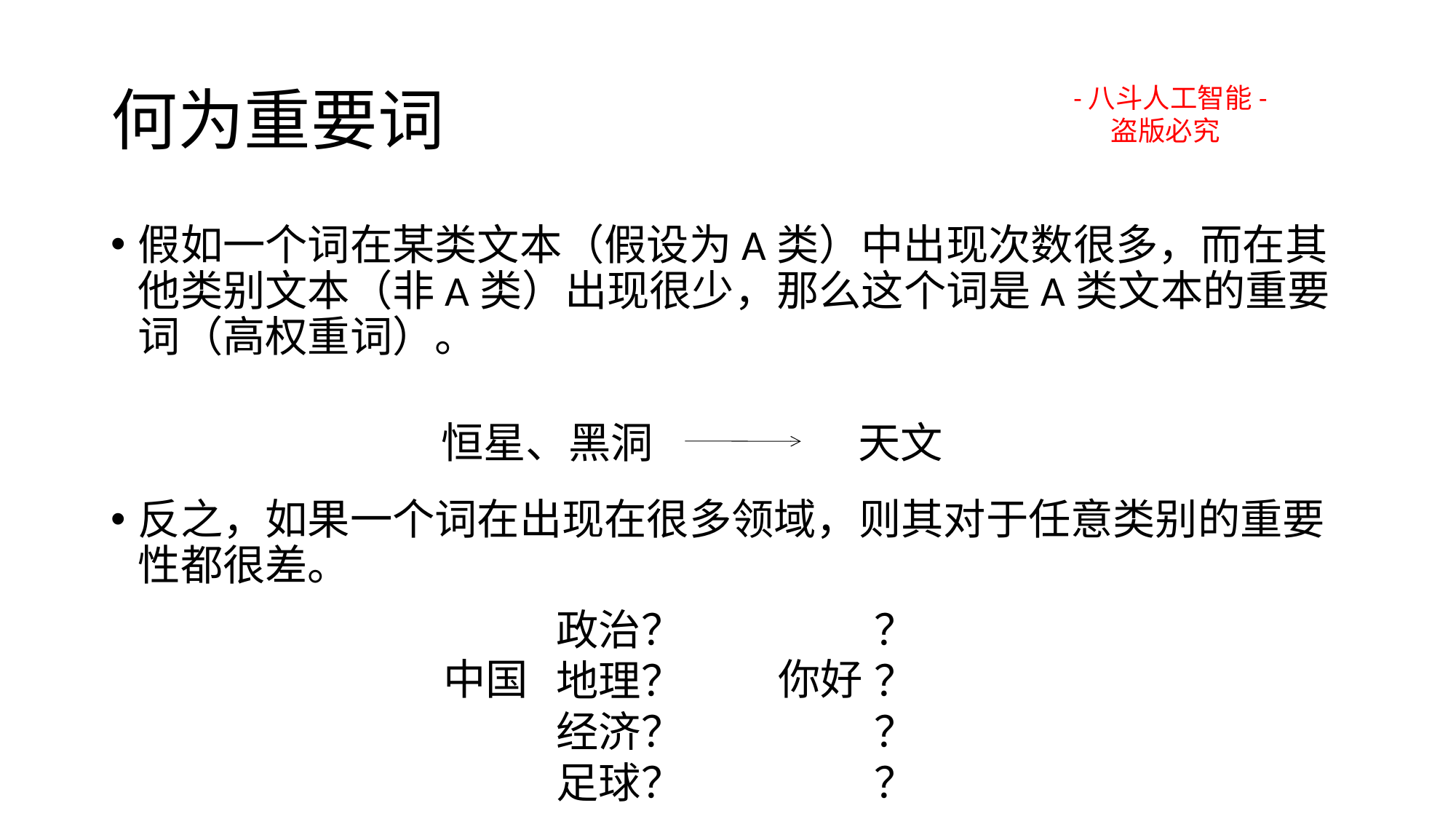

# 何为重要词
-八斗人工智能-
     盗版必究
假如一个词在某类文本（假设为A类）中出现次数很多，而在其他类别文本（非A类）出现很少，那么这个词是A类文本的重要词（高权重词）。

反之，如果一个词在出现在很多领域，则其对于任意类别的重要性都很差。

恒星、黑洞
天文
政治？
地理？
经济？
足球？
？
？
？
？
中国
你好